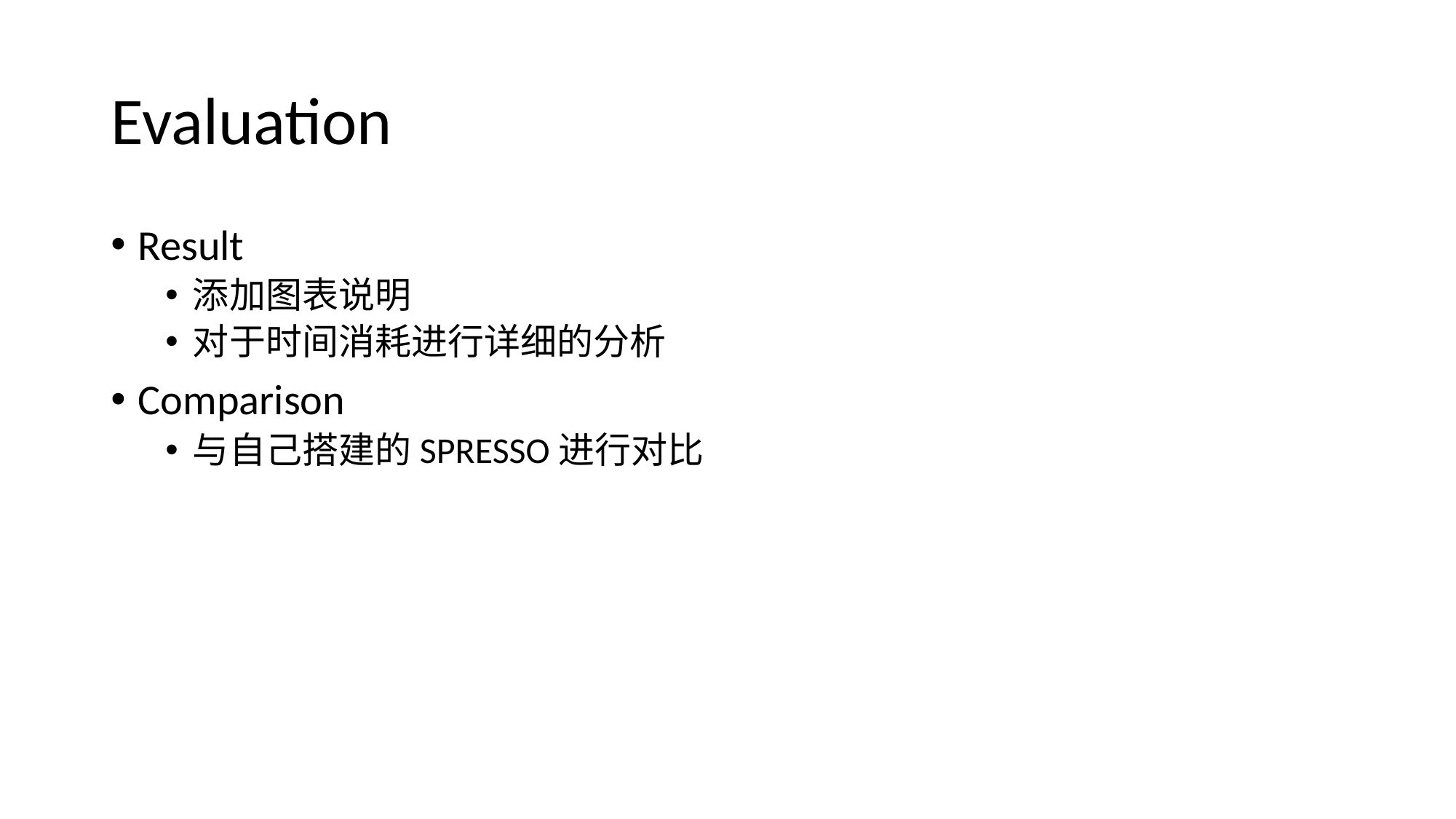

# Evaluation
Result
添加图表说明
对于时间消耗进行详细的分析
Comparison
与自己搭建的SPRESSO进行对比